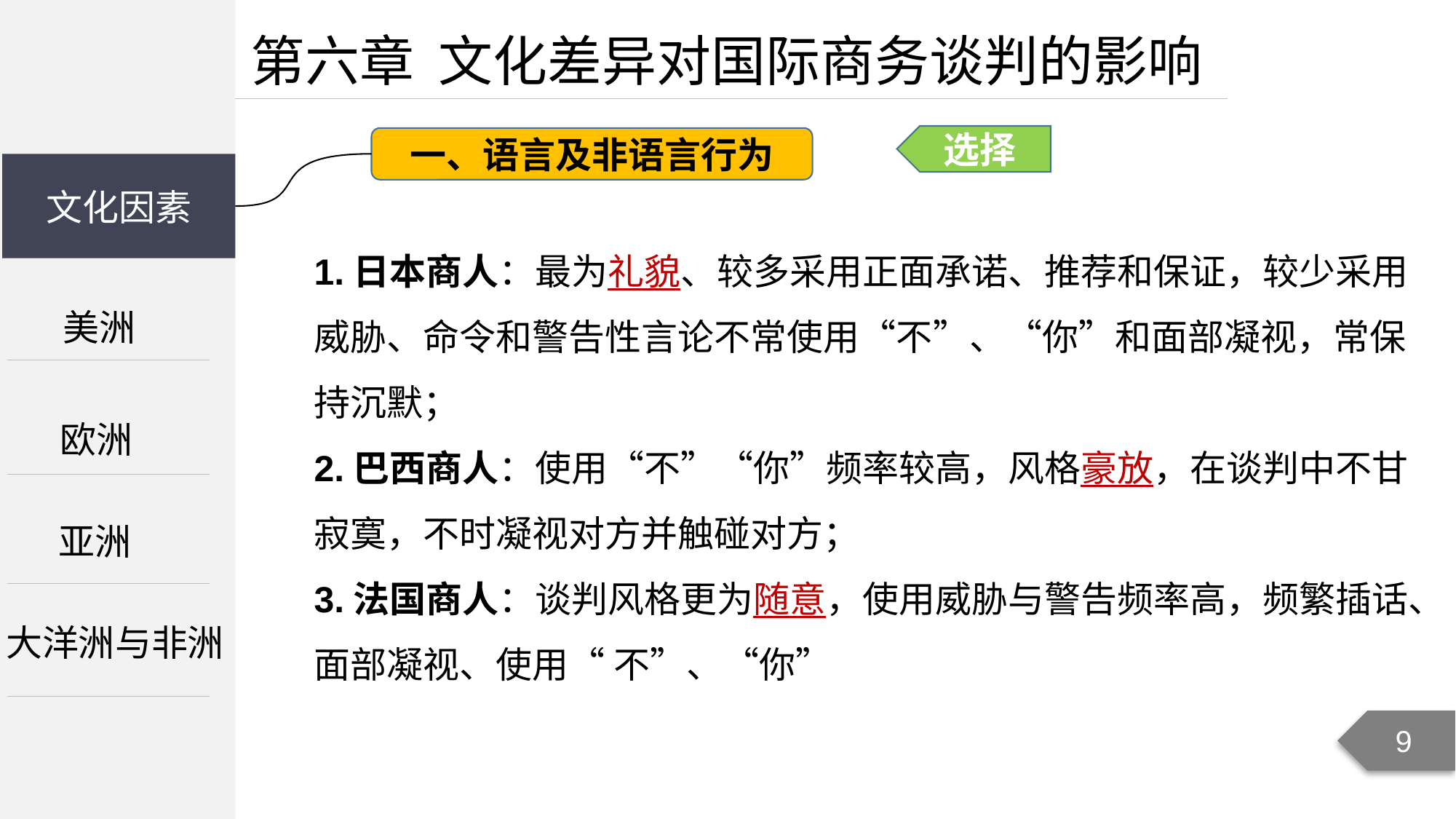

第六章  文化差异对国际商务谈判的影响
选择
一、语言及非语言行为
文化因素
1.日本商人：最为礼貌、较多采用正面承诺、推荐和保证，较少采用威胁、命令和警告性言论不常使用“不”、“你”和面部凝视，常保持沉默；
2.巴西商人：使用“不”“你”频率较高，风格豪放，在谈判中不甘寂寞，不时凝视对方并触碰对方；
3.法国商人：谈判风格更为随意，使用威胁与警告频率高，频繁插话、面部凝视、使用“ 不”、“你”
美洲
欧洲
亚洲
大洋洲与非洲
9